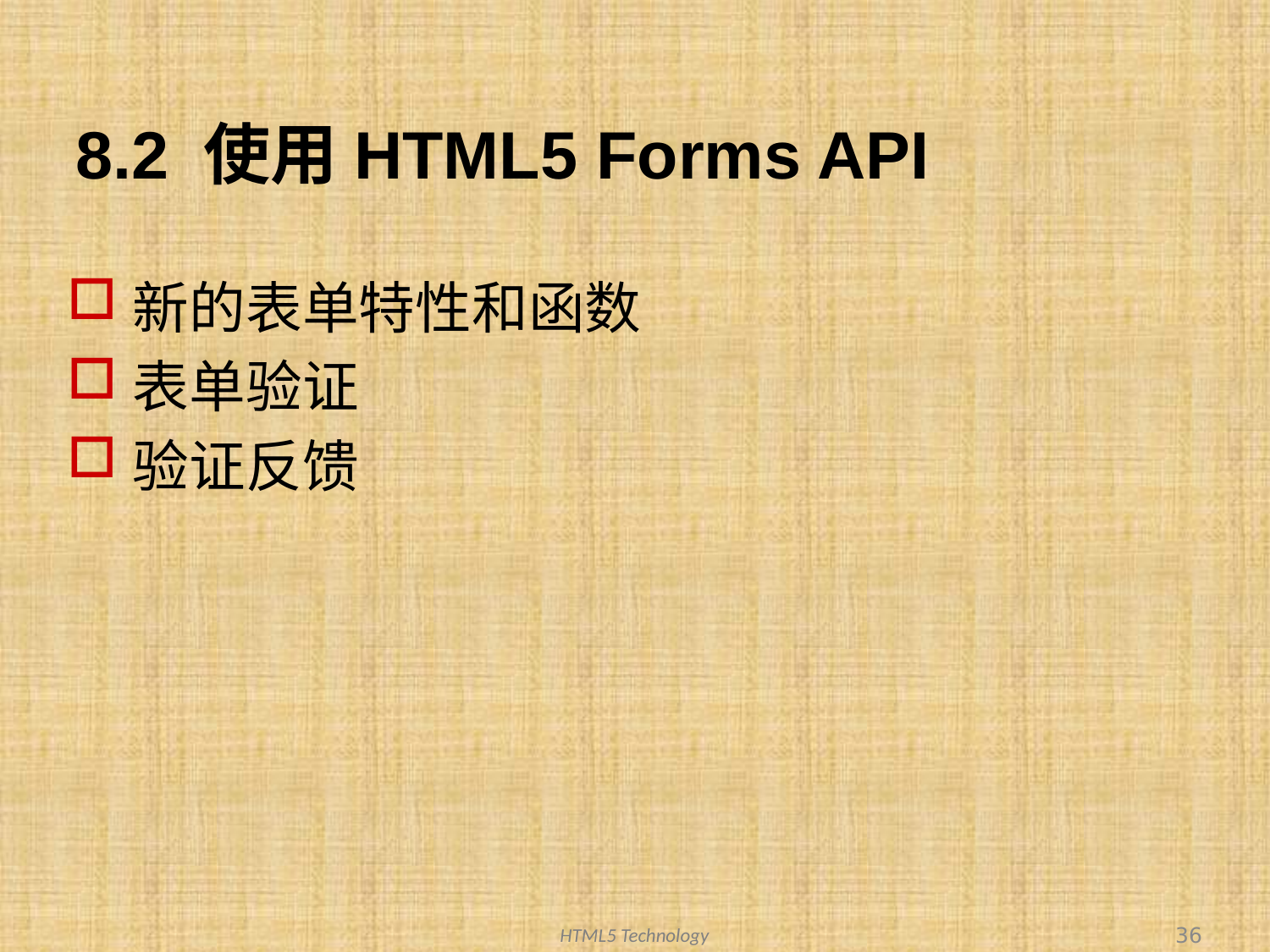

# 8.2 使用HTML5 Forms API
新的表单特性和函数
表单验证
验证反馈

36
HTML5 Technology